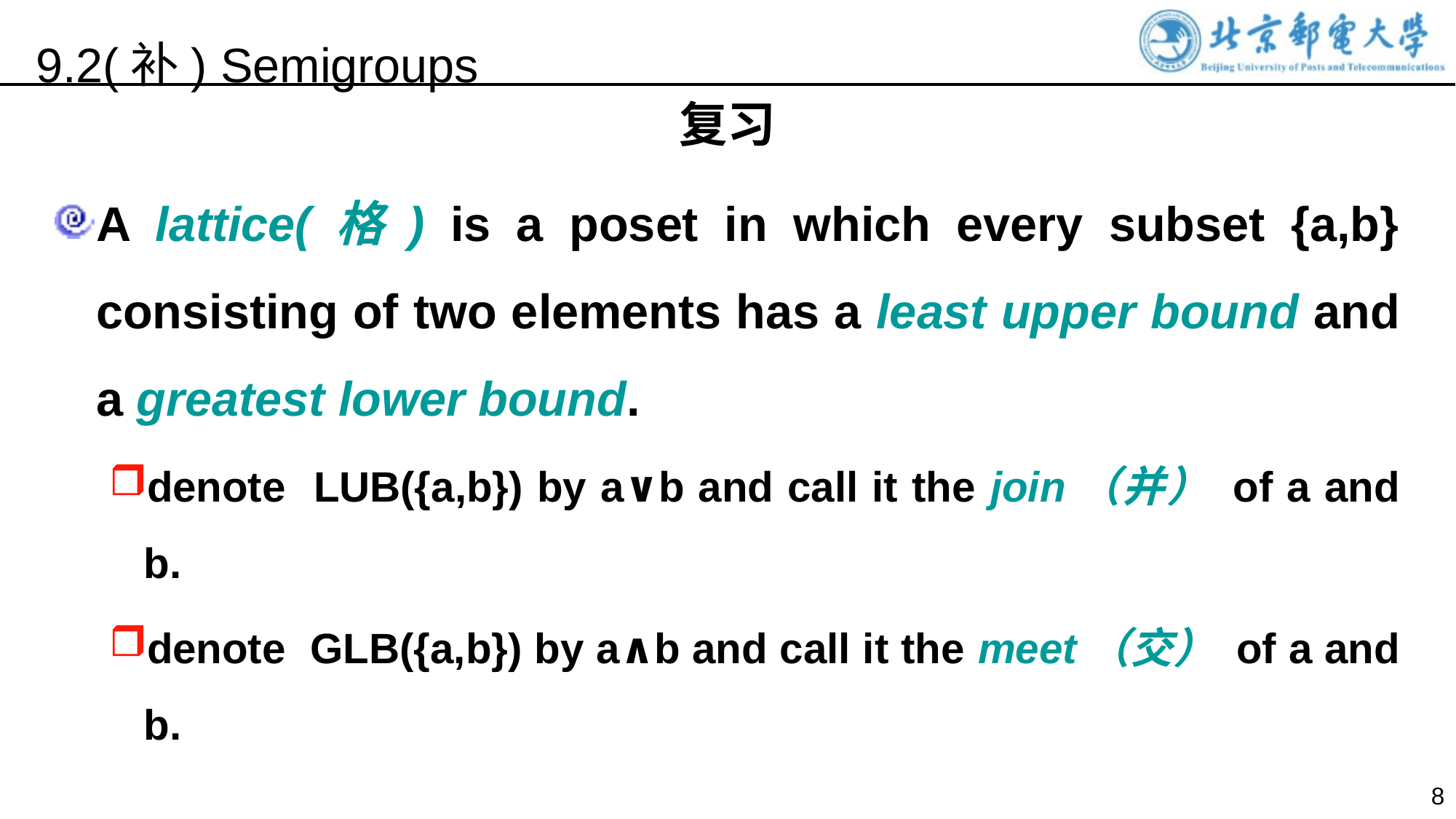

9.2(补) Semigroups
复习
A lattice(格) is a poset in which every subset {a,b} consisting of two elements has a least upper bound and a greatest lower bound.
denote  LUB({a,b}) by a∨b and call it the join（并） of a and b.
denote  GLB({a,b}) by a∧b and call it the meet（交） of a and b.